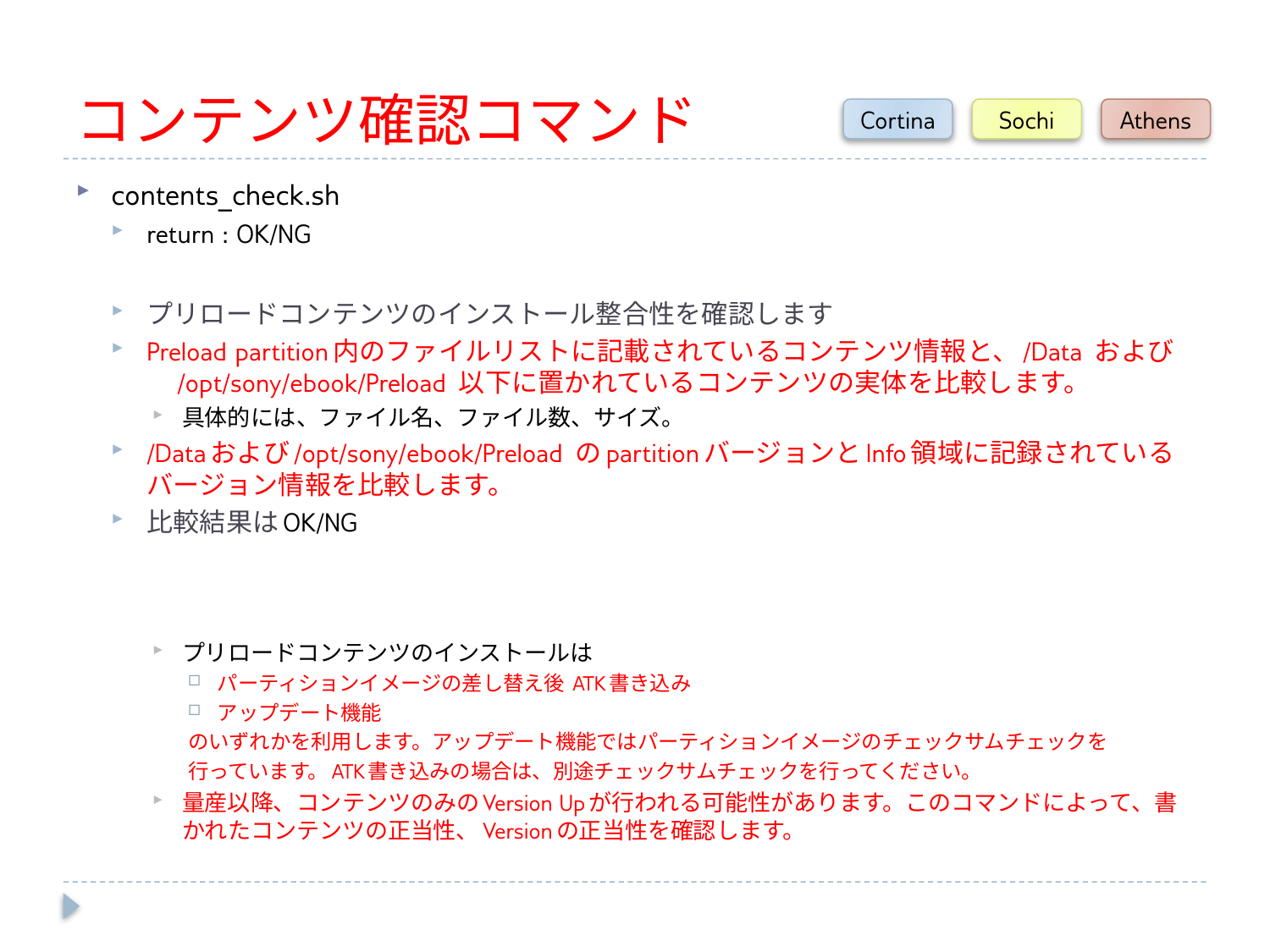

# コンテンツ確認コマンド
Cortina
Sochi
Athens
contents_check.sh
return : OK/NG

プリロードコンテンツのインストール整合性を確認します
Preload partition内のファイルリストに記載されているコンテンツ情報と、/Data および　/opt/sony/ebook/Preload 以下に置かれているコンテンツの実体を比較します。
具体的には、ファイル名、ファイル数、サイズ。
/Dataおよび/opt/sony/ebook/Preload のpartitionバージョンとInfo領域に記録されているバージョン情報を比較します。
比較結果はOK/NG

プリロードコンテンツのインストールは
パーティションイメージの差し替え後 ATK書き込み
アップデート機能
のいずれかを利用します。アップデート機能ではパーティションイメージのチェックサムチェックを
行っています。ATK書き込みの場合は、別途チェックサムチェックを行ってください。
量産以降、コンテンツのみのVersion Upが行われる可能性があります。このコマンドによって、書かれたコンテンツの正当性、Versionの正当性を確認します。